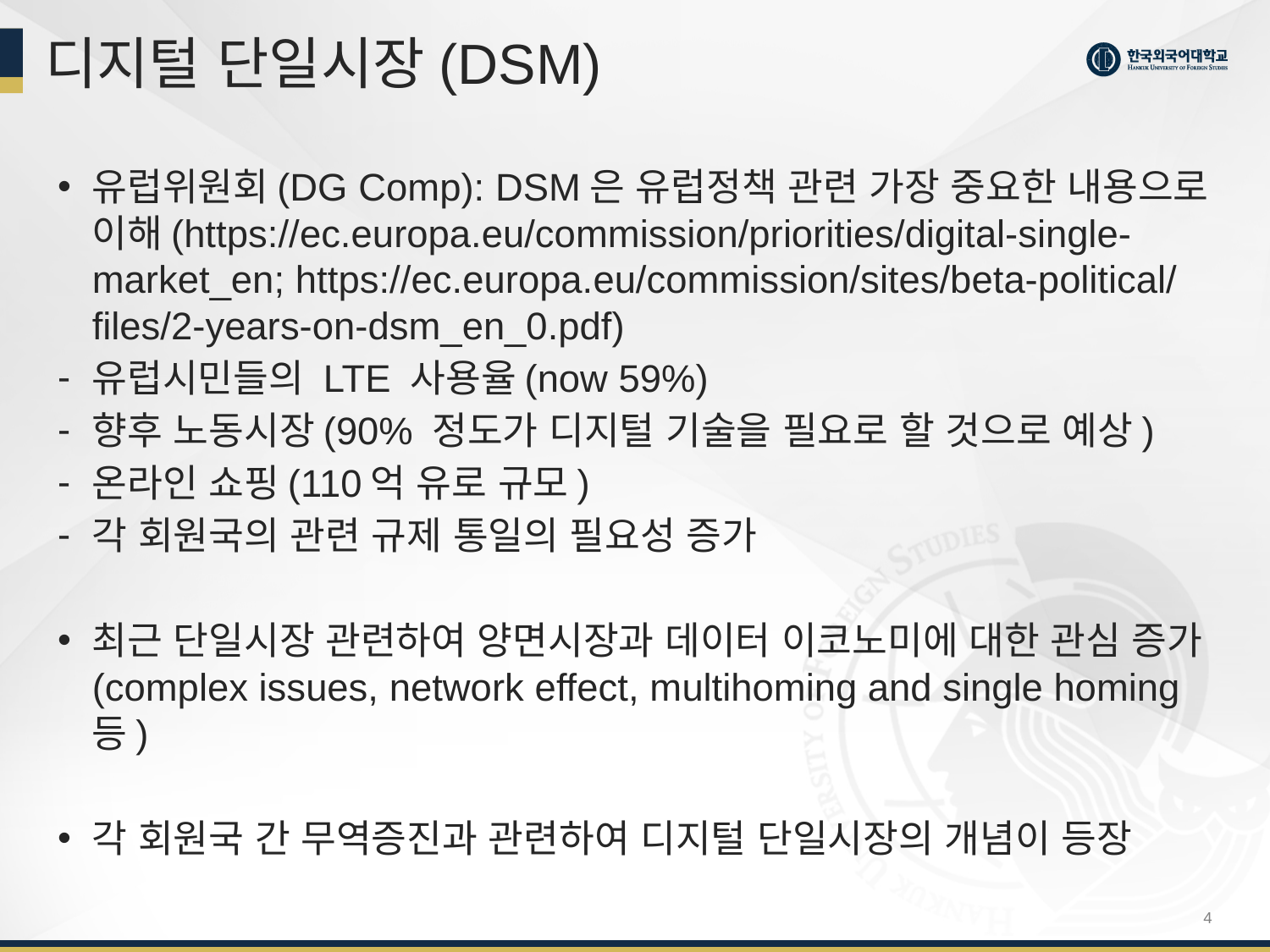

# 디지털 단일시장(DSM)
유럽위원회(DG Comp): DSM은 유럽정책 관련 가장 중요한 내용으로 이해(https://ec.europa.eu/commission/priorities/digital-single-market_en; https://ec.europa.eu/commission/sites/beta-political/files/2-years-on-dsm_en_0.pdf)
유럽시민들의 LTE 사용율(now 59%)
향후 노동시장(90% 정도가 디지털 기술을 필요로 할 것으로 예상)
온라인 쇼핑(110억 유로 규모)
각 회원국의 관련 규제 통일의 필요성 증가

최근 단일시장 관련하여 양면시장과 데이터 이코노미에 대한 관심 증가(complex issues, network effect, multihoming and single homing 등)

각 회원국 간 무역증진과 관련하여 디지털 단일시장의 개념이 등장
4